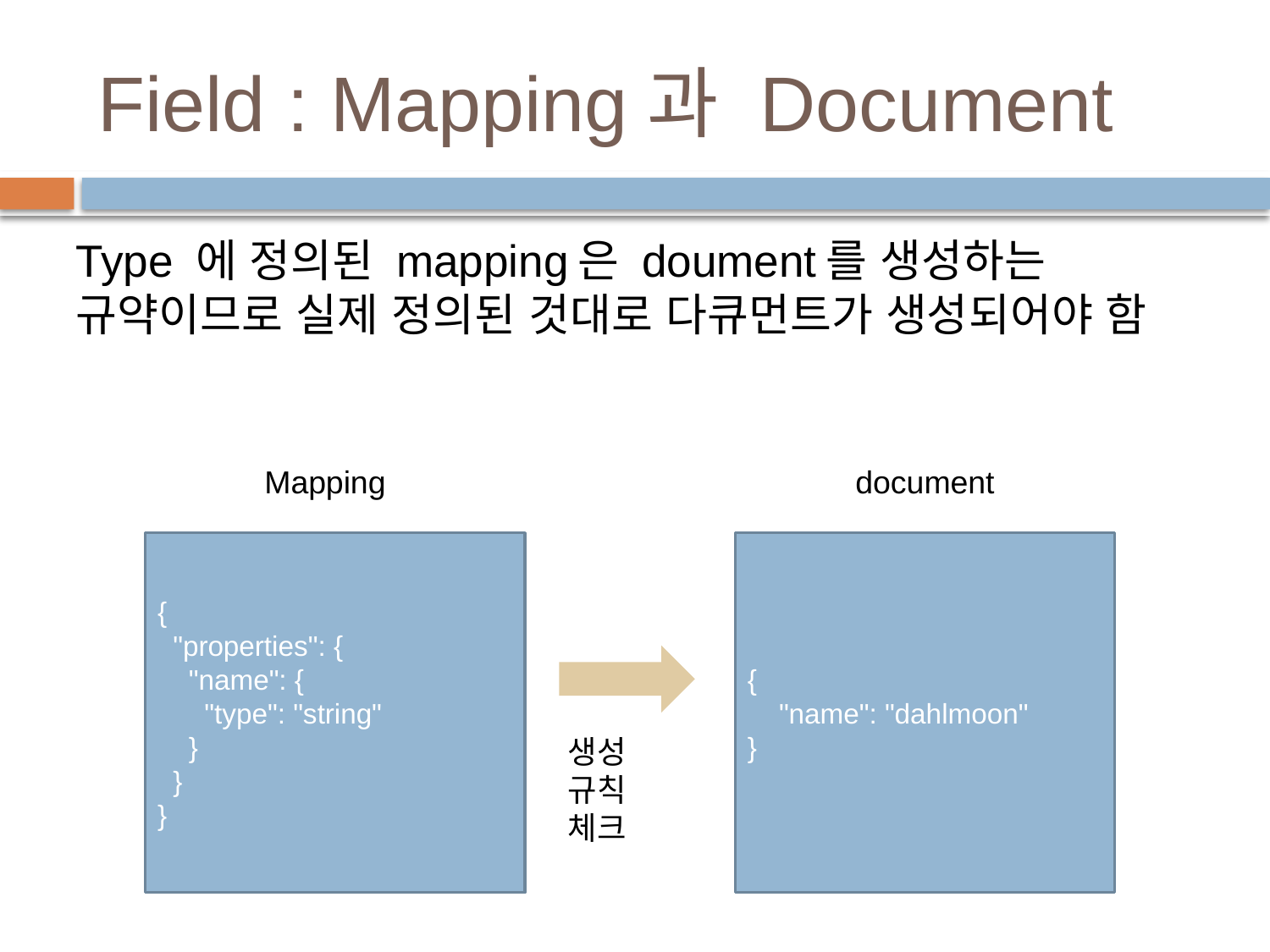

# Field : Mapping과 Document
Type 에 정의된 mapping은 doument를 생성하는 규약이므로 실제 정의된 것대로 다큐먼트가 생성되어야 함
Mapping
document
{
  "properties": {
    "name": {
      "type": "string"
    }
  }
}
{
    "name": "dahlmoon"
}

생성 규칙
체크